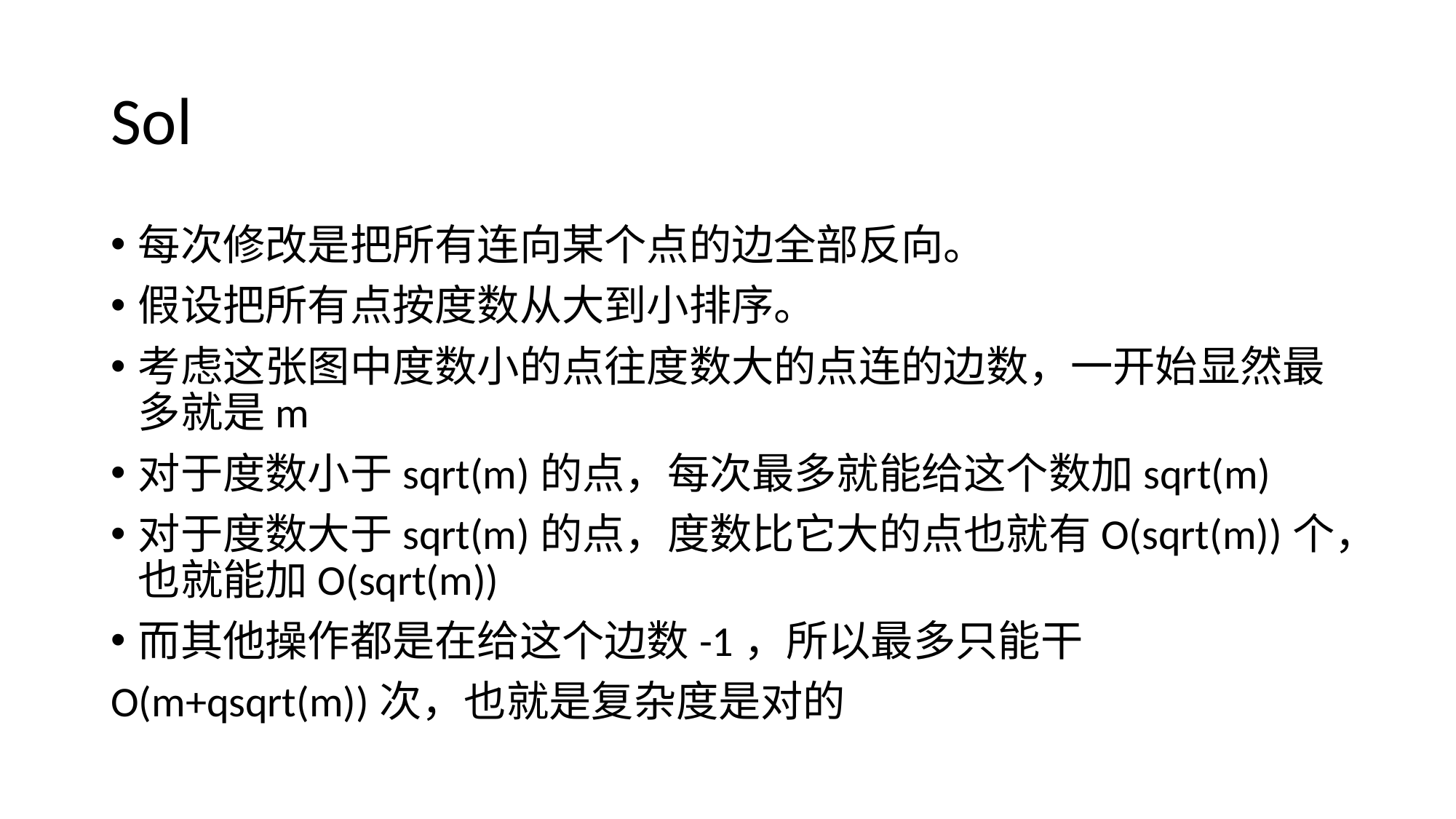

# Sol
每次修改是把所有连向某个点的边全部反向。
假设把所有点按度数从大到小排序。
考虑这张图中度数小的点往度数大的点连的边数，一开始显然最多就是m
对于度数小于sqrt(m)的点，每次最多就能给这个数加sqrt(m)
对于度数大于sqrt(m)的点，度数比它大的点也就有O(sqrt(m))个，也就能加O(sqrt(m))
而其他操作都是在给这个边数-1，所以最多只能干
O(m+qsqrt(m))次，也就是复杂度是对的